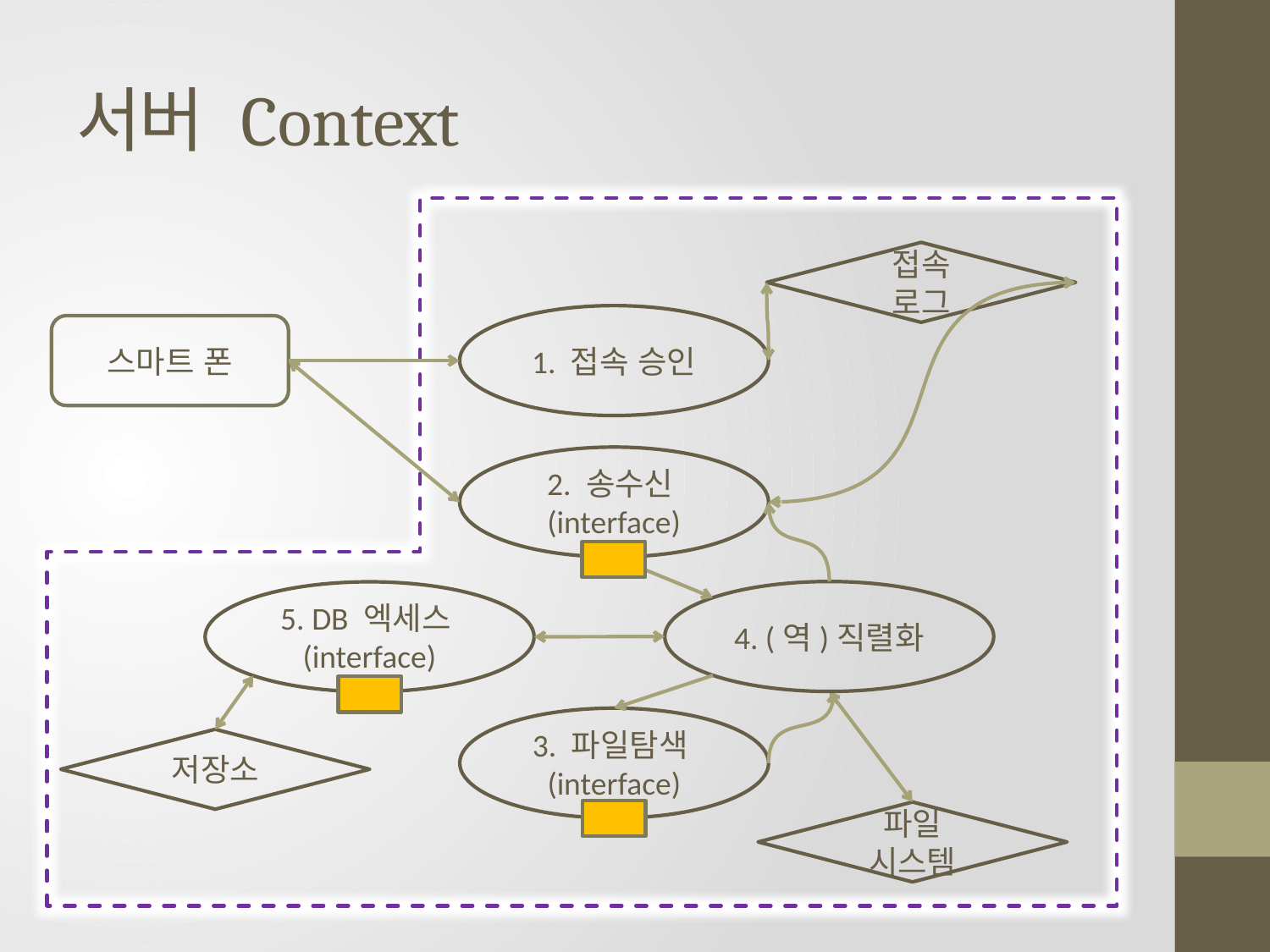

# 서버 Context

접속
로그
1. 접속 승인
스마트 폰
2. 송수신(interface)
3. 파일탐색(interface)
파일
시스템
4. (역)직렬화
5. DB 엑세스(interface)
저장소